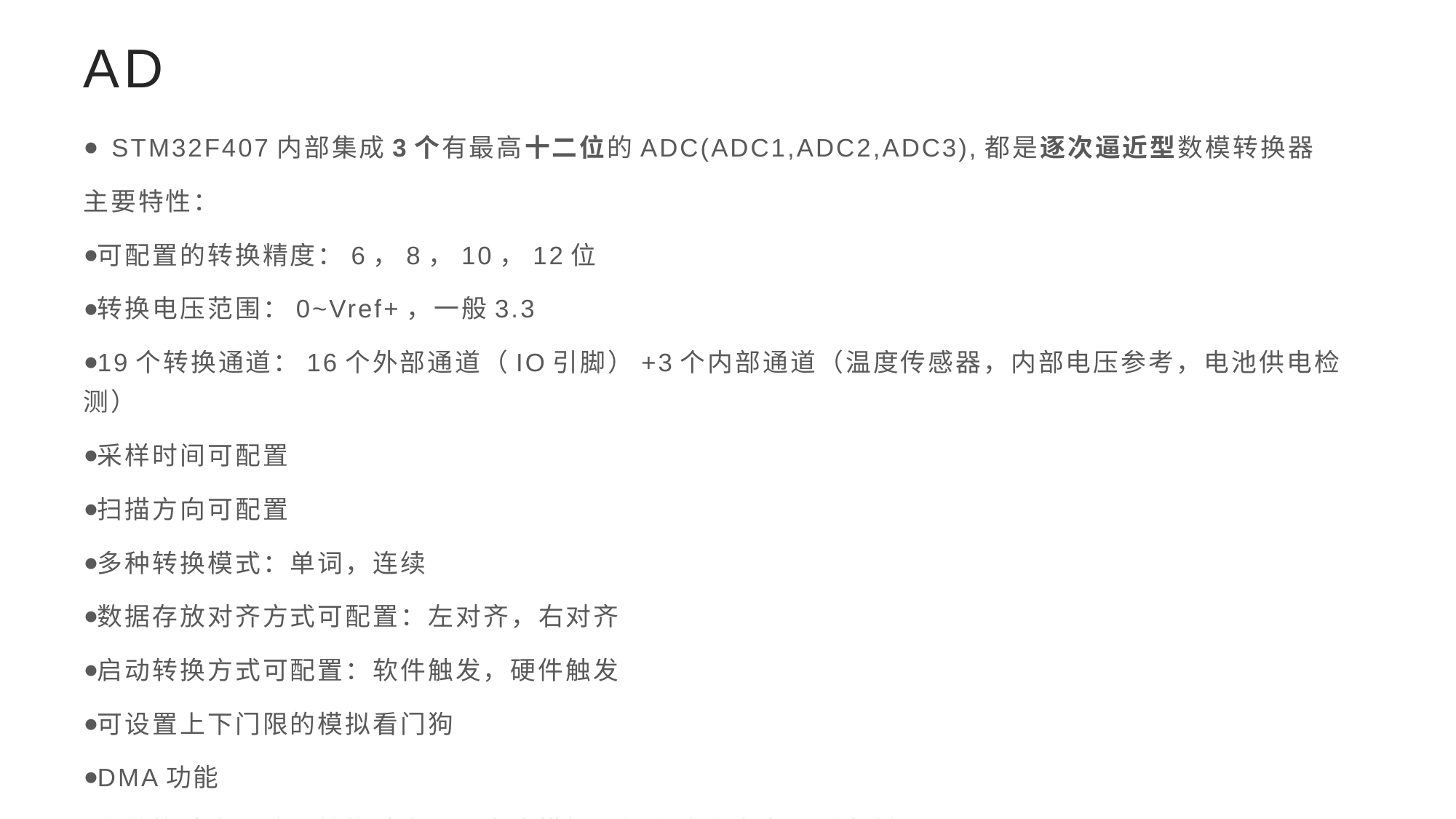

# AD
STM32F407内部集成3个有最高十二位的ADC(ADC1,ADC2,ADC3),都是逐次逼近型数模转换器
主要特性：
可配置的转换精度：6，8，10，12位
转换电压范围：0~Vref+，一般3.3
19个转换通道：16个外部通道（IO引脚）+3个内部通道（温度传感器，内部电压参考，电池供电检测）
采样时间可配置
扫描方向可配置
多种转换模式：单词，连续
数据存放对齐方式可配置：左对齐，右对齐
启动转换方式可配置：软件触发，硬件触发
可设置上下门限的模拟看门狗
DMA功能
在转换结束，注入转换结束以及发生模拟看门狗或溢出事件时中断